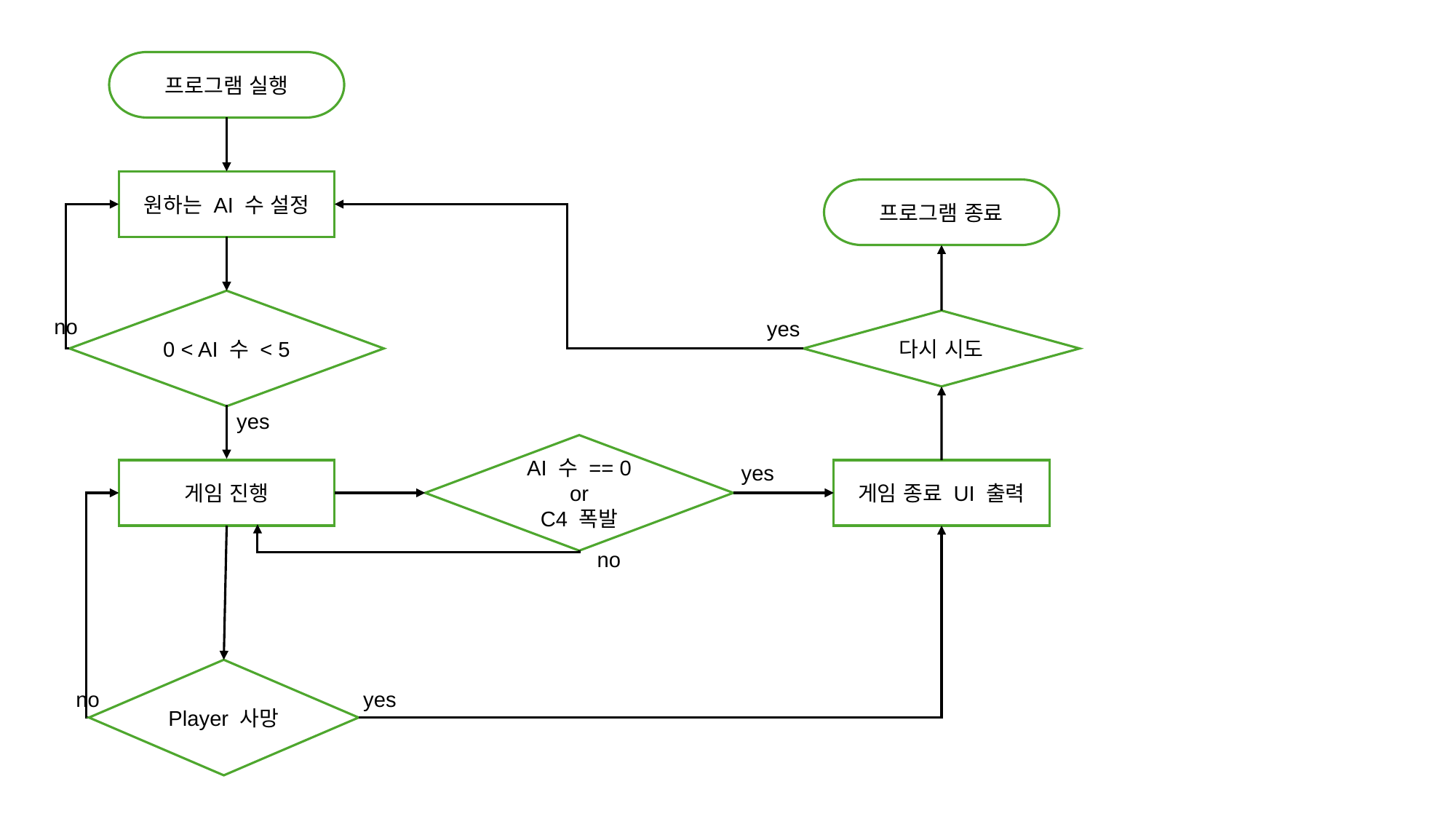

프로그램 실행
원하는 AI 수 설정
프로그램 종료
0 < AI 수 < 5
no
yes
다시 시도
yes
AI 수 == 0
or
C4 폭발
yes
게임 진행
게임 종료 UI 출력
no
Player 사망
no
yes